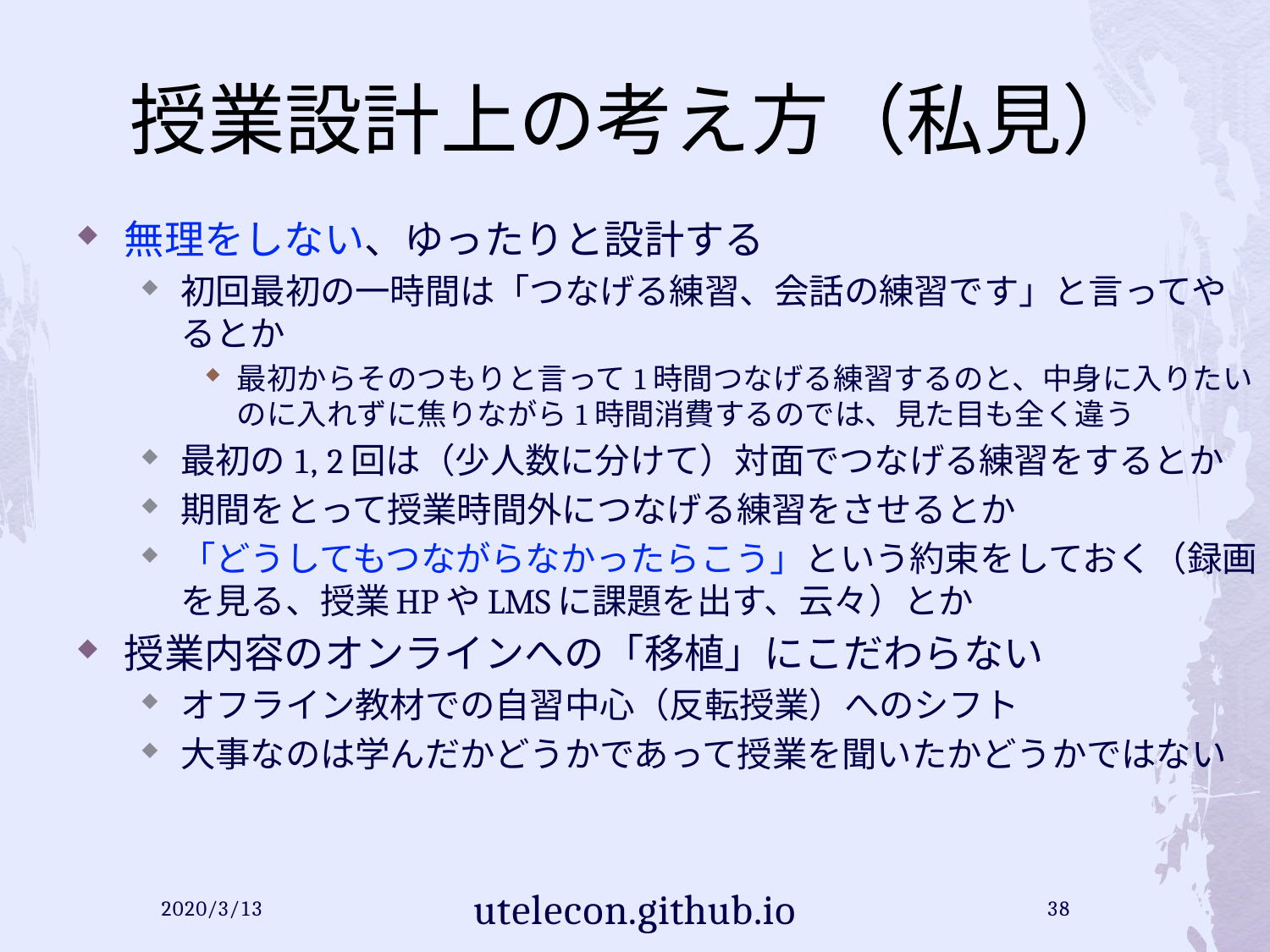

# 授業設計上の考え方（私見）
無理をしない、ゆったりと設計する
初回最初の一時間は「つなげる練習、会話の練習です」と言ってやるとか
最初からそのつもりと言って1時間つなげる練習するのと、中身に入りたいのに入れずに焦りながら1時間消費するのでは、見た目も全く違う
最初の1, 2回は（少人数に分けて）対面でつなげる練習をするとか
期間をとって授業時間外につなげる練習をさせるとか
「どうしてもつながらなかったらこう」という約束をしておく（録画を見る、授業HPやLMSに課題を出す、云々）とか
授業内容のオンラインへの「移植」にこだわらない
オフライン教材での自習中心（反転授業）へのシフト
大事なのは学んだかどうかであって授業を聞いたかどうかではない
2020/3/13
utelecon.github.io
38